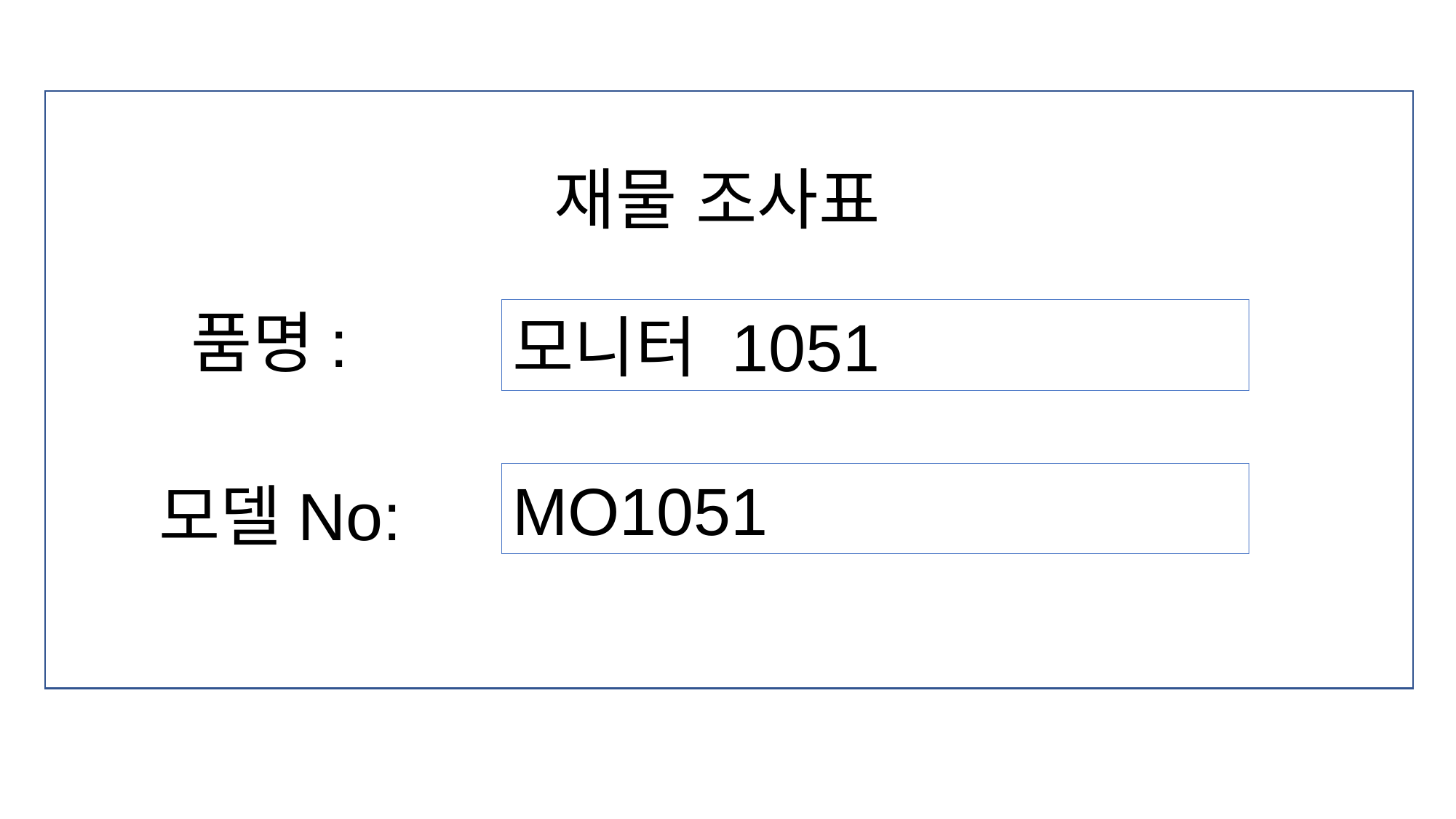

재물 조사표
품명:
모니터 1051
MO1051
모델No: